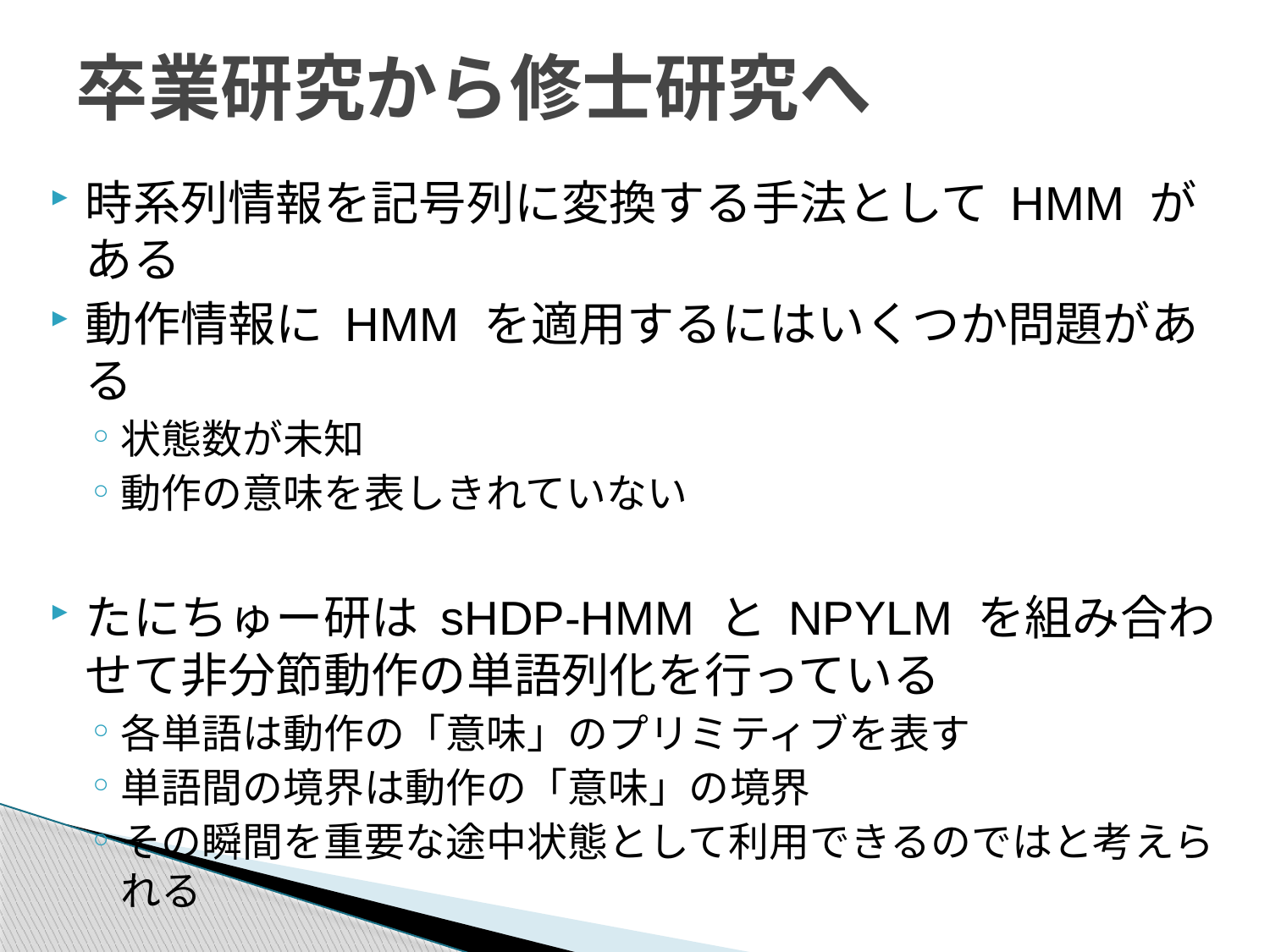

# 卒業研究から修士研究へ
時系列情報を記号列に変換する手法として HMM がある
動作情報に HMM を適用するにはいくつか問題がある
状態数が未知
動作の意味を表しきれていない

たにちゅー研は sHDP-HMM と NPYLM を組み合わせて非分節動作の単語列化を行っている
各単語は動作の「意味」のプリミティブを表す
単語間の境界は動作の「意味」の境界
その瞬間を重要な途中状態として利用できるのではと考えられる